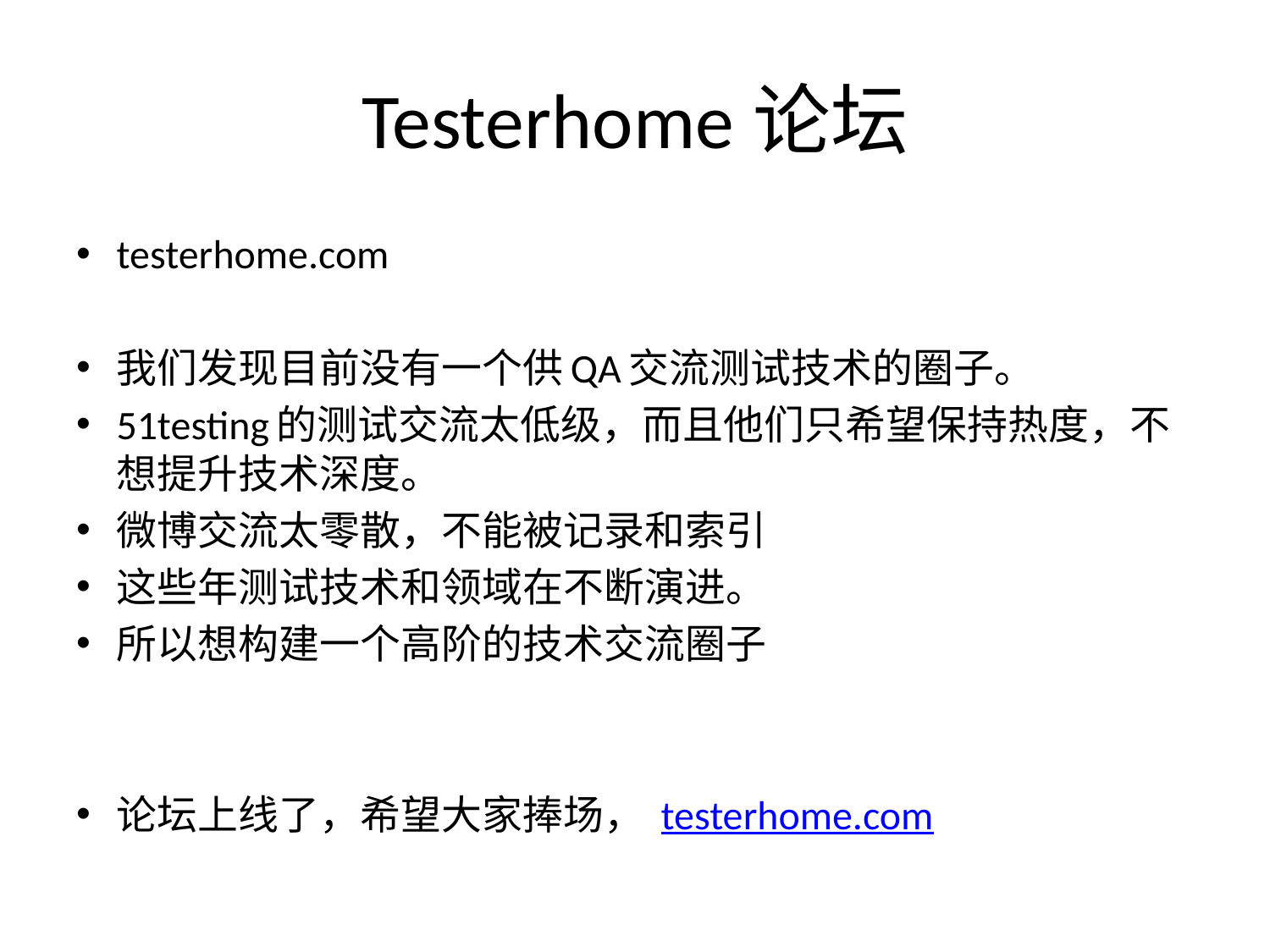

# Testerhome论坛
testerhome.com

我们发现目前没有一个供QA交流测试技术的圈子。
51testing的测试交流太低级，而且他们只希望保持热度，不想提升技术深度。
微博交流太零散，不能被记录和索引
这些年测试技术和领域在不断演进。
所以想构建一个高阶的技术交流圈子

论坛上线了，希望大家捧场， testerhome.com